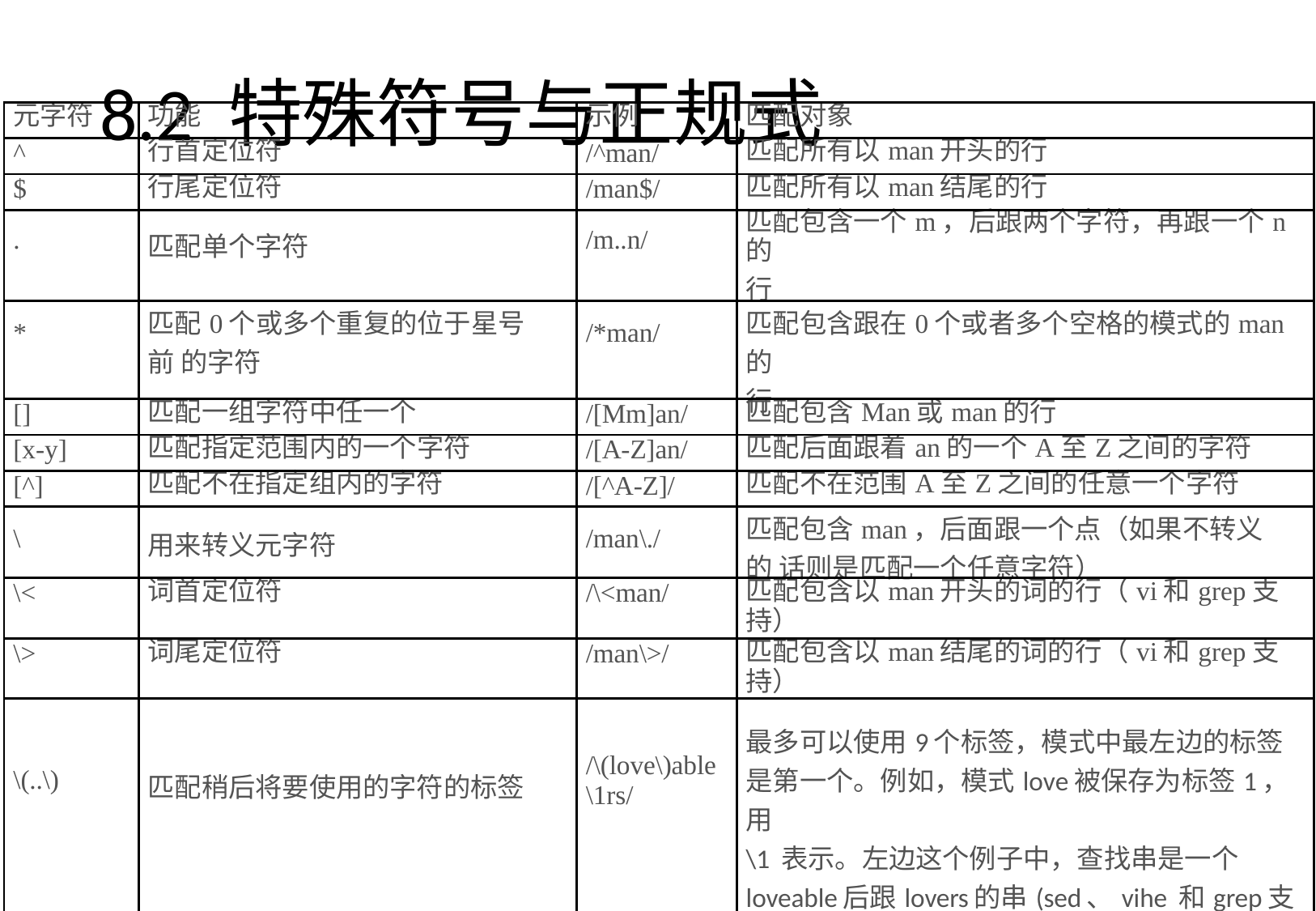

# 8.2 特殊符号与正规式
| 元字符 | 功能 | ⽰例 | 匹配对象 |
| --- | --- | --- | --- |
| ^ | ⾏⾸定位符 | /^man/ | 匹配所有以man开头的⾏ |
| $ | ⾏尾定位符 | /man$/ | 匹配所有以man结尾的⾏ |
| . | 匹配单个字符 | /m..n/ | 匹配包含⼀个m，后跟两个字符，再跟⼀个n的 ⾏ |
| \* | 匹配0个或多个重复的位于星号前 的字符 | /\*man/ | 匹配包含跟在0个或者多个空格的模式的man的 ⾏ |
| [] | 匹配⼀组字符中任⼀个 | /[Mm]an/ | 匹配包含Man或man的⾏ |
| [x-y] | 匹配指定范围内的⼀个字符 | /[A-Z]an/ | 匹配后⾯跟着an的⼀个A⾄Z之间的字符 |
| [^] | 匹配不在指定组内的字符 | /[^A-Z]/ | 匹配不在范围A⾄Z之间的任意⼀个字符 |
| \ | ⽤来转义元字符 | /man\./ | 匹配包含man，后⾯跟⼀个点（如果不转义的 话则是匹配⼀个任意字符） |
| \< | 词⾸定位符 | /\<man/ | 匹配包含以man开头的词的⾏（vi和grep⽀持） |
| \> | 词尾定位符 | /man\>/ | 匹配包含以man结尾的词的⾏（vi和grep⽀持） |
| \(..\) | 匹配稍后将要使⽤的字符的标签 | /\(love\)able \1rs/ | 最多可以使⽤9个标签，模式中最左边的标签 是第⼀个。例如，模式love被保存为标签1，⽤ \1 表⽰。左边这个例⼦中，查找串是⼀个 loveable后跟lovers的串(sed、vihe 和grep⽀持) |
| x\{m\}或 x\{m,\}或 x\{m,n\} | 字符x的重复出现：m次、 ⾄少m次、 ⾄少m次且不超过n次 | n\{3,5\} | 匹配包含3~5个连续的字母n的⾏. |